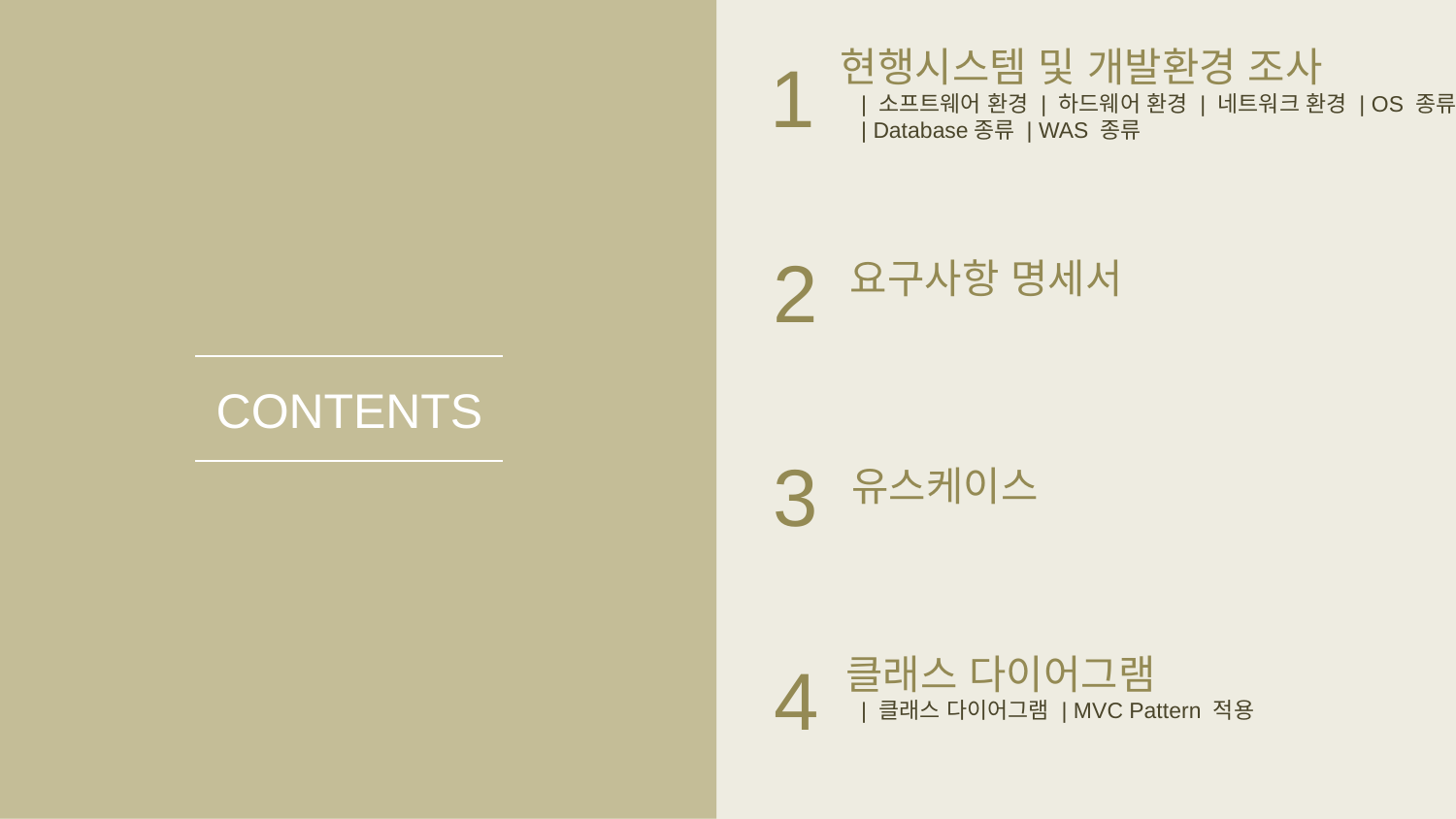

현행시스템 및 개발환경 조사
1
| 소프트웨어 환경 | 하드웨어 환경 | 네트워크 환경 | OS 종류
| Database종류 | WAS 종류
2
요구사항 명세서
CONTENTS
3
유스케이스
클래스 다이어그램

4
| 클래스 다이어그램 | MVC Pattern 적용